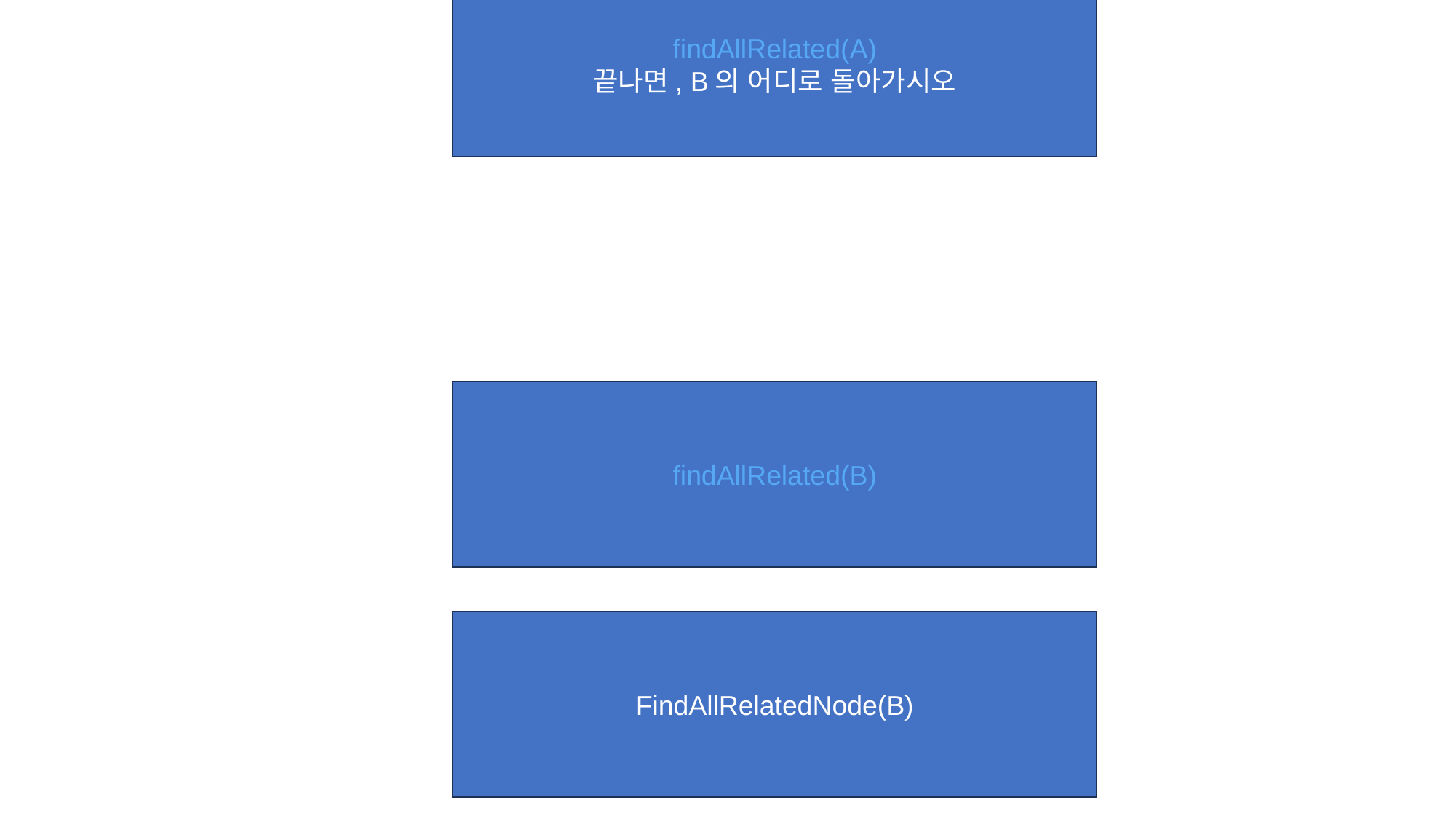

FindAllRelatedNode
findAllRelated(A)
끝나면, B의 어디로 돌아가시오
findAllRelated
findAllRelated(B)
FindAllRelatedNode(B)